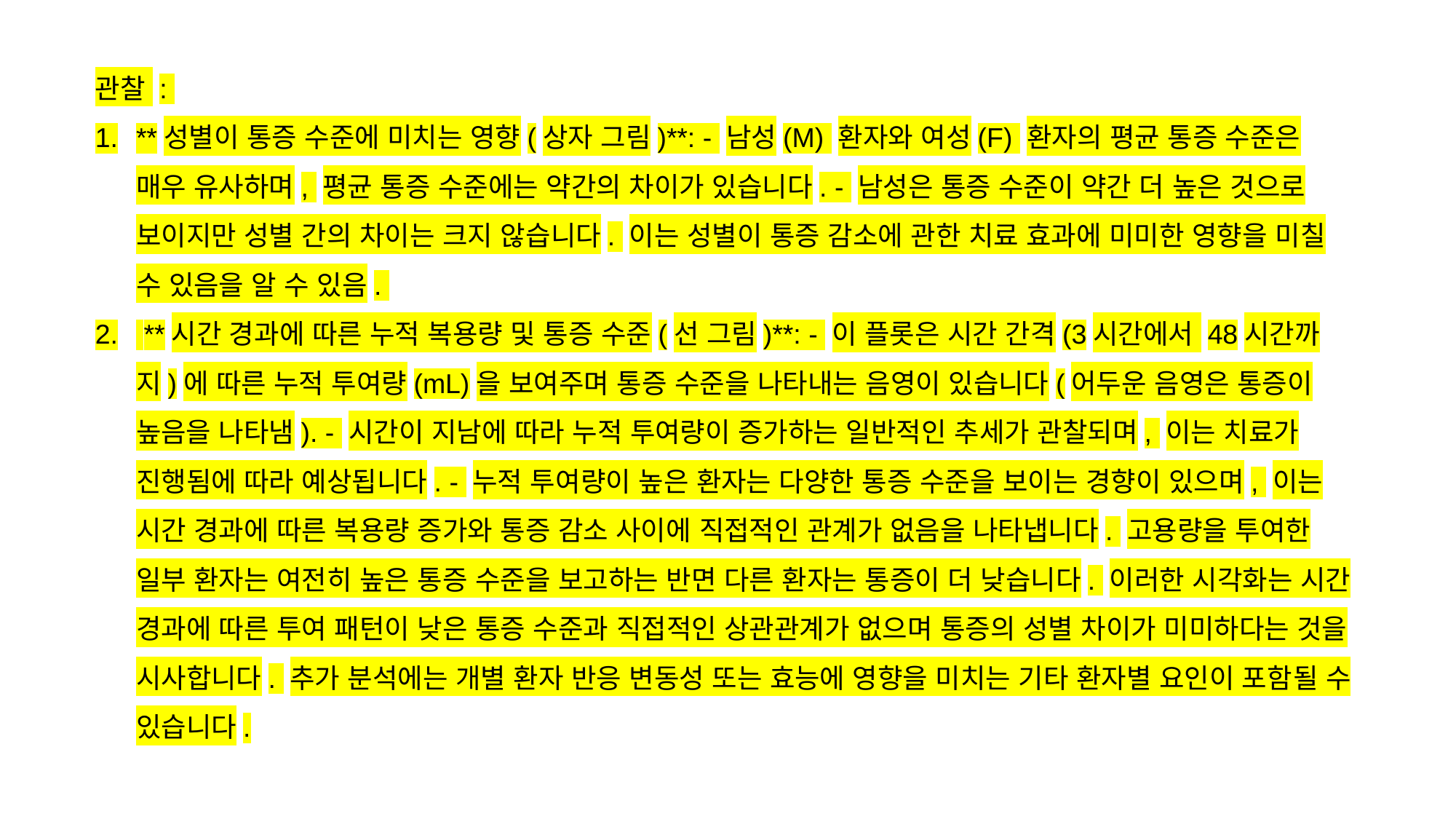

관찰 :
**성별이 통증 수준에 미치는 영향(상자 그림)**: - 남성(M) 환자와 여성(F) 환자의 평균 통증 수준은 매우 유사하며, 평균 통증 수준에는 약간의 차이가 있습니다. - 남성은 통증 수준이 약간 더 높은 것으로 보이지만 성별 간의 차이는 크지 않습니다. 이는 성별이 통증 감소에 관한 치료 효과에 미미한 영향을 미칠 수 있음을 알 수 있음.
 **시간 경과에 따른 누적 복용량 및 통증 수준(선 그림)**: - 이 플롯은 시간 간격(3시간에서 48시간까지)에 따른 누적 투여량(mL)을 보여주며 통증 수준을 나타내는 음영이 있습니다(어두운 음영은 통증이 높음을 나타냄). - 시간이 지남에 따라 누적 투여량이 증가하는 일반적인 추세가 관찰되며, 이는 치료가 진행됨에 따라 예상됩니다. - 누적 투여량이 높은 환자는 다양한 통증 수준을 보이는 경향이 있으며, 이는 시간 경과에 따른 복용량 증가와 통증 감소 사이에 직접적인 관계가 없음을 나타냅니다. 고용량을 투여한 일부 환자는 여전히 높은 통증 수준을 보고하는 반면 다른 환자는 통증이 더 낮습니다. 이러한 시각화는 시간 경과에 따른 투여 패턴이 낮은 통증 수준과 직접적인 상관관계가 없으며 통증의 성별 차이가 미미하다는 것을 시사합니다. 추가 분석에는 개별 환자 반응 변동성 또는 효능에 영향을 미치는 기타 환자별 요인이 포함될 수 있습니다.